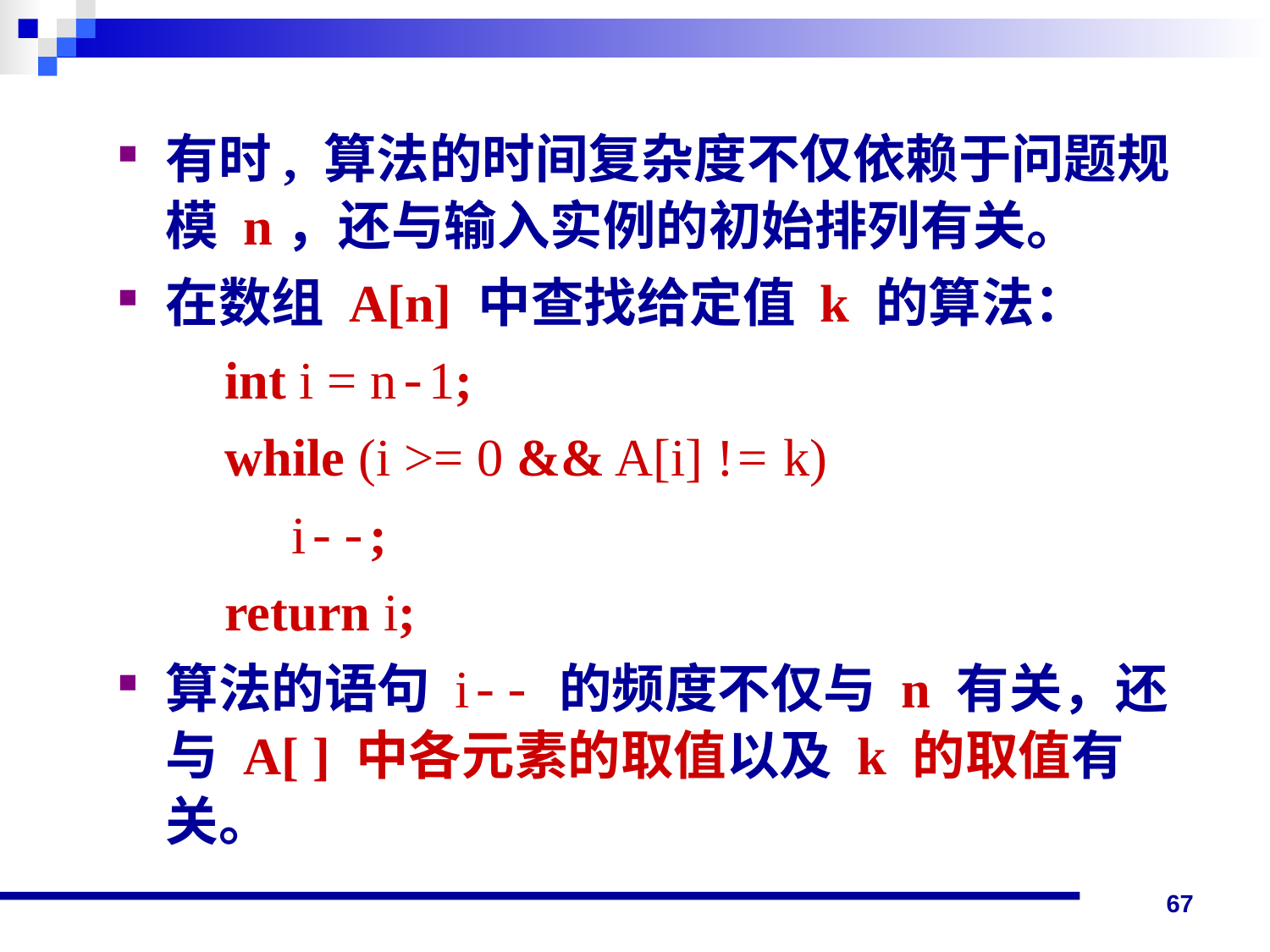

有时, 算法的时间复杂度不仅依赖于问题规模 n，还与输入实例的初始排列有关。
在数组 A[n] 中查找给定值 k 的算法：
        int i = n-1;
        while (i >= 0 && A[i] != k)
             i--;
        return i;
算法的语句 i-- 的频度不仅与 n 有关，还与 A[ ] 中各元素的取值以及 k 的取值有关。
67